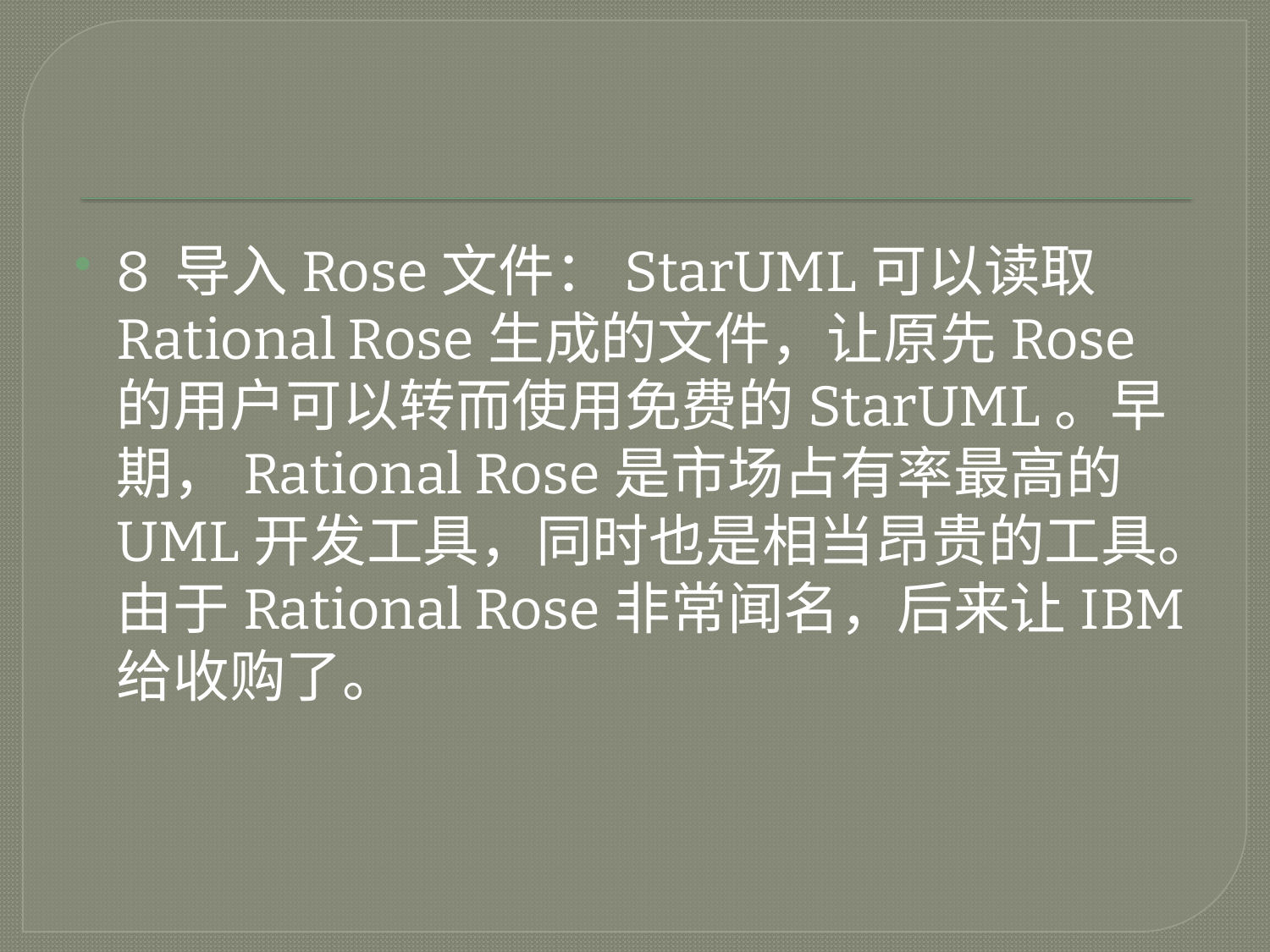

8 导入Rose文件：StarUML可以读取Rational Rose生成的文件，让原先Rose的用户可以转而使用免费的StarUML。早期，Rational Rose是市场占有率最高的UML开发工具，同时也是相当昂贵的工具。由于Rational Rose非常闻名，后来让IBM给收购了。